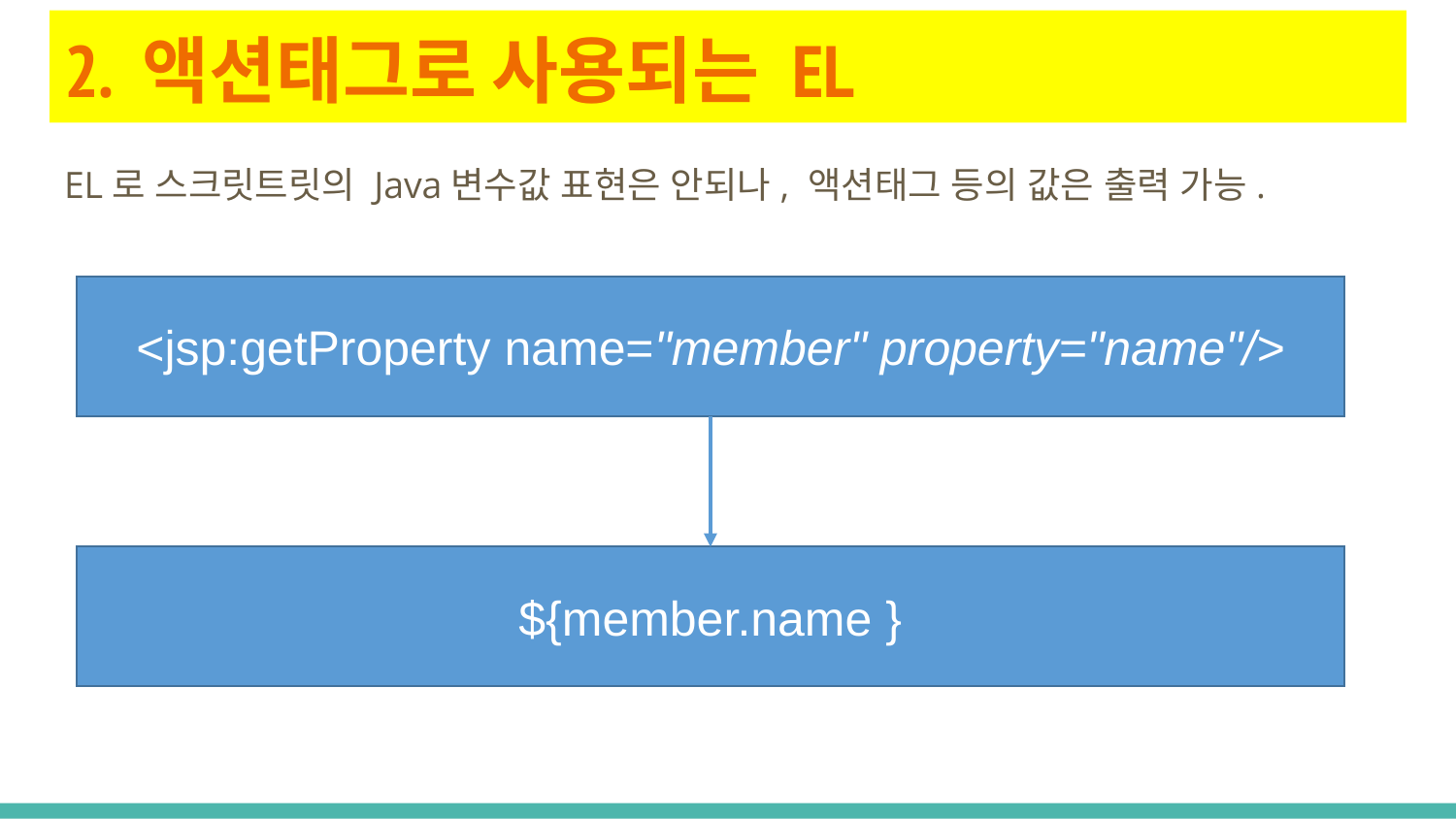

# 2. 액션태그로 사용되는 EL
EL로 스크릿트릿의 Java변수값 표현은 안되나, 액션태그 등의 값은 출력 가능.
<jsp:getProperty name="member" property="name"/>
${member.name }